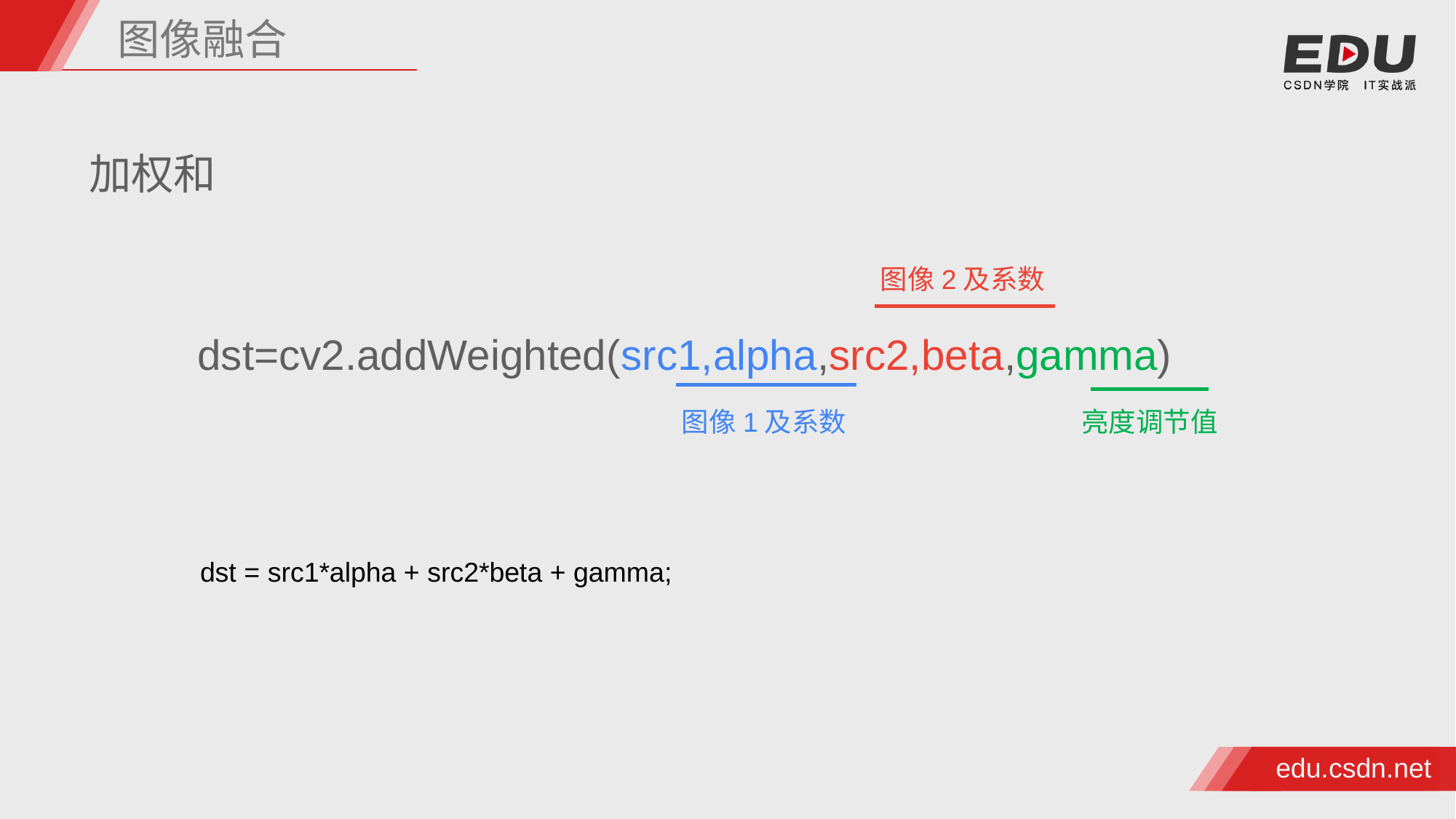

图像融合

加权和
图像2及系数
dst=cv2.addWeighted(src1,alpha,src2,beta,gamma)
图像1及系数
亮度调节值
dst = src1*alpha + src2*beta + gamma;